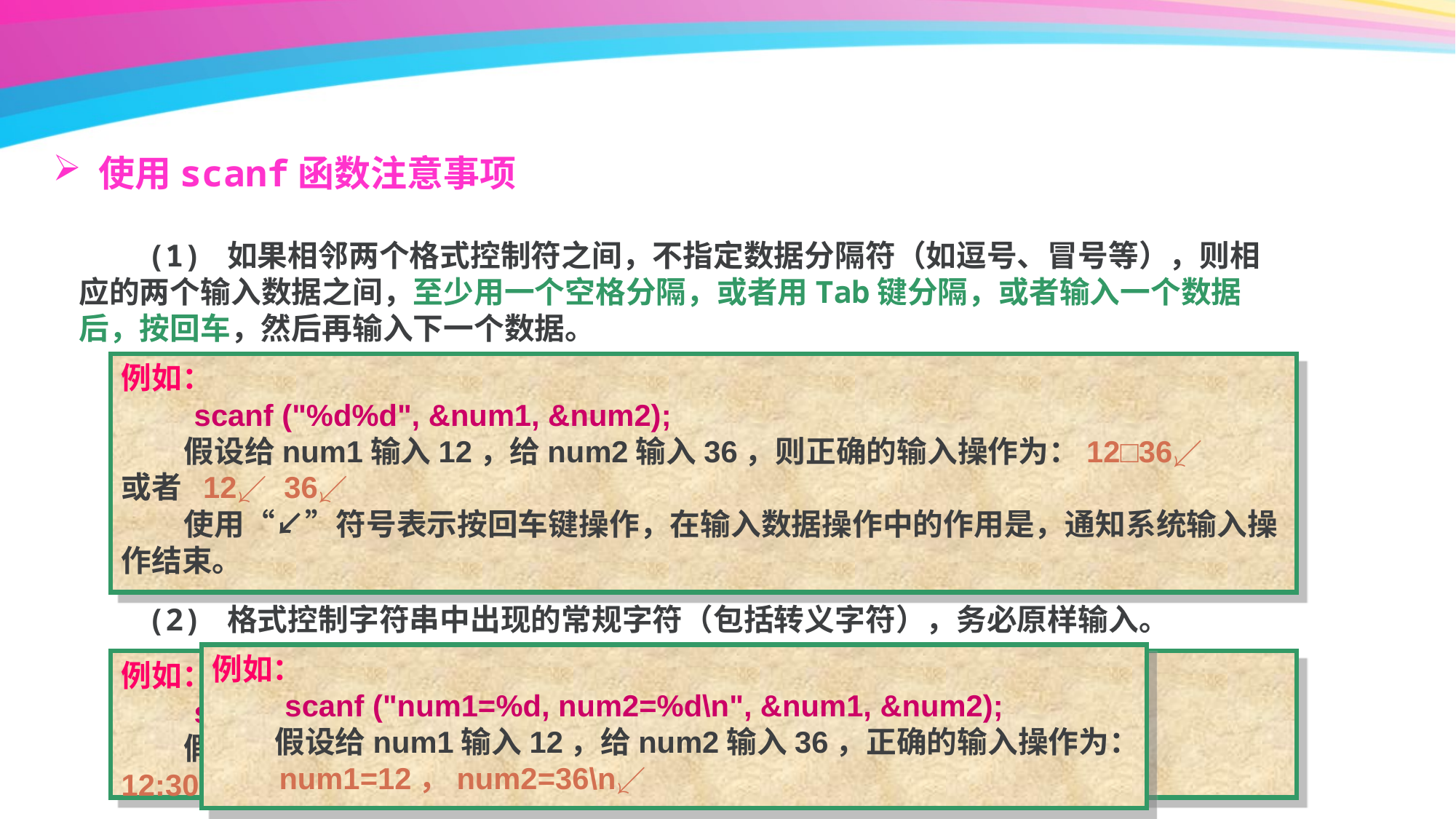

使用scanf函数注意事项
  (1) 如果相邻两个格式控制符之间，不指定数据分隔符（如逗号、冒号等），则相应的两个输入数据之间，至少用一个空格分隔，或者用Tab键分隔，或者输入一个数据后，按回车，然后再输入下一个数据。

  (2) 格式控制字符串中出现的常规字符（包括转义字符），务必原样输入。
例如：
    scanf ("%d%d", &num1, &num2);
        假设给num1输入12，给num2输入36，则正确的输入操作为：12□36↙
或者  12↙  36↙
        使用“↙”符号表示按回车键操作，在输入数据操作中的作用是，通知系统输入操作结束。
例如：
    scanf ("num1=%d, num2=%d\n", &num1, &num2);
        假设给num1输入12，给num2输入36，正确的输入操作为：
        num1=12，num2=36\n↙
例如：
    scanf ("%d:%d:%d", &h, &m, &s);
        假设给h输入12，给m输入30，给s输入10，正确的输入操作为：12:30:10↙